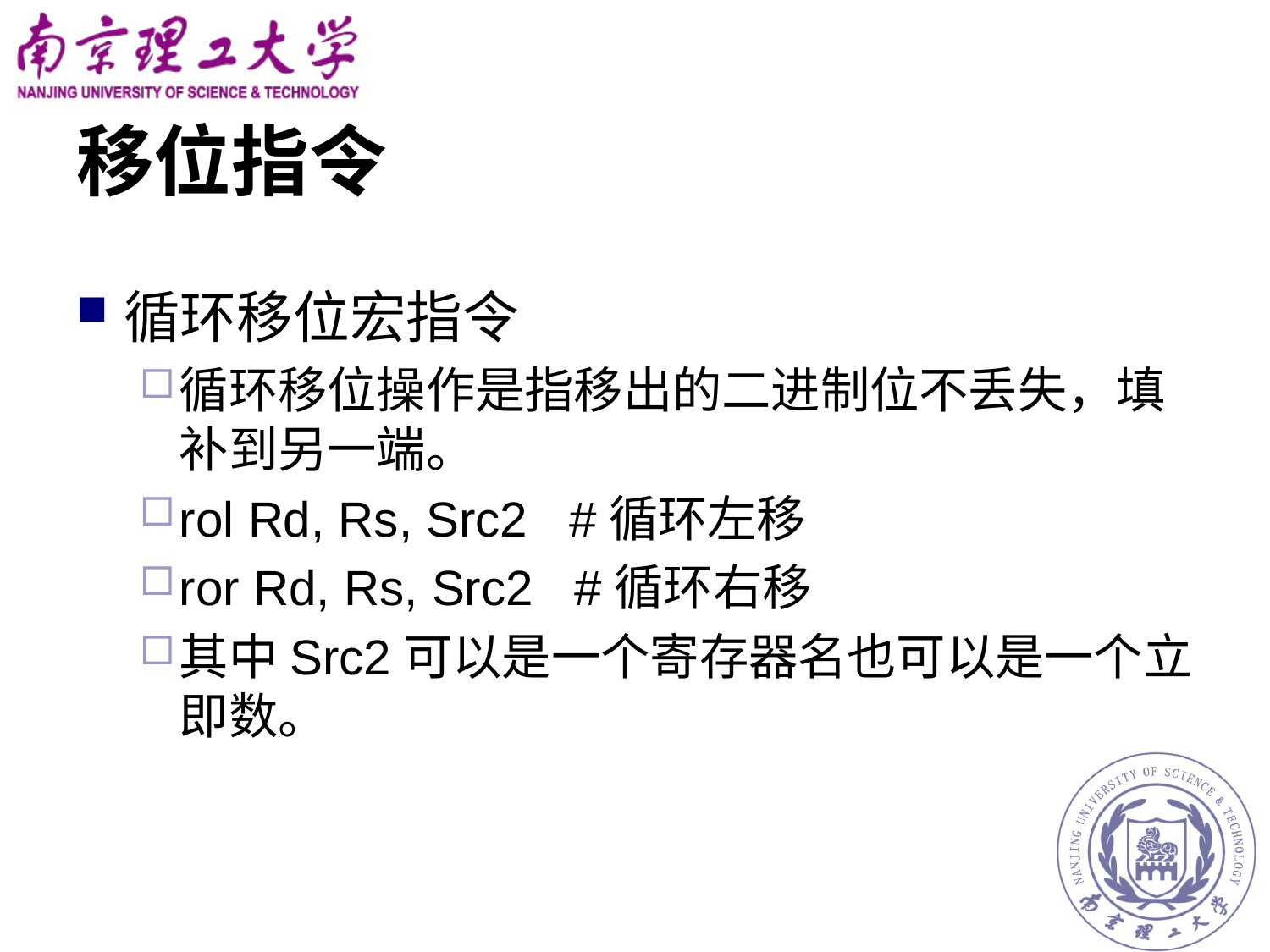

# 移位指令
循环移位宏指令
循环移位操作是指移出的二进制位不丢失，填补到另一端。
rol Rd, Rs, Src2   #循环左移
ror Rd, Rs, Src2   #循环右移
其中Src2可以是一个寄存器名也可以是一个立即数。